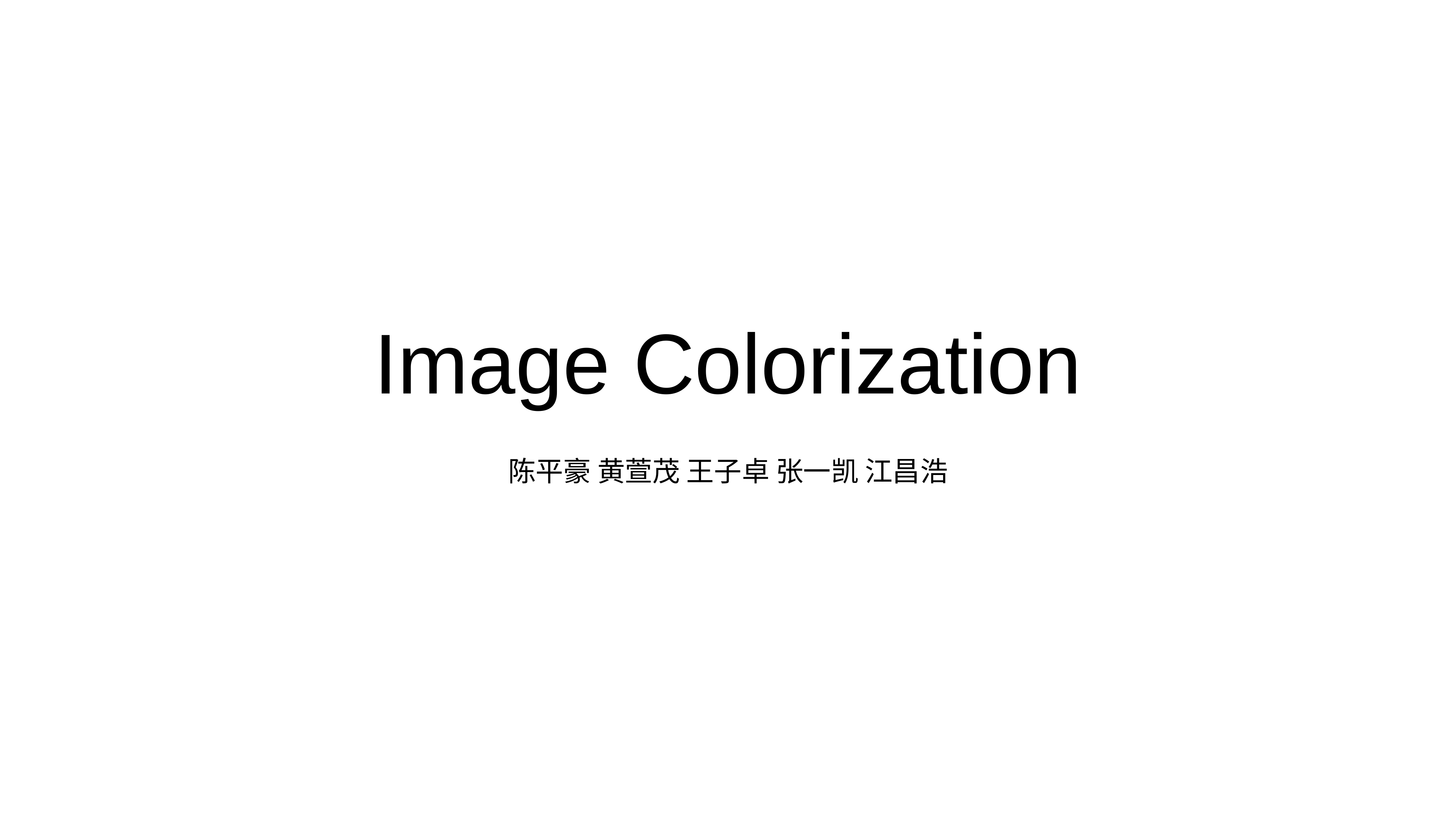

# Image Colorization
陈平豪 黄萱茂 王子卓 张一凯 江昌浩